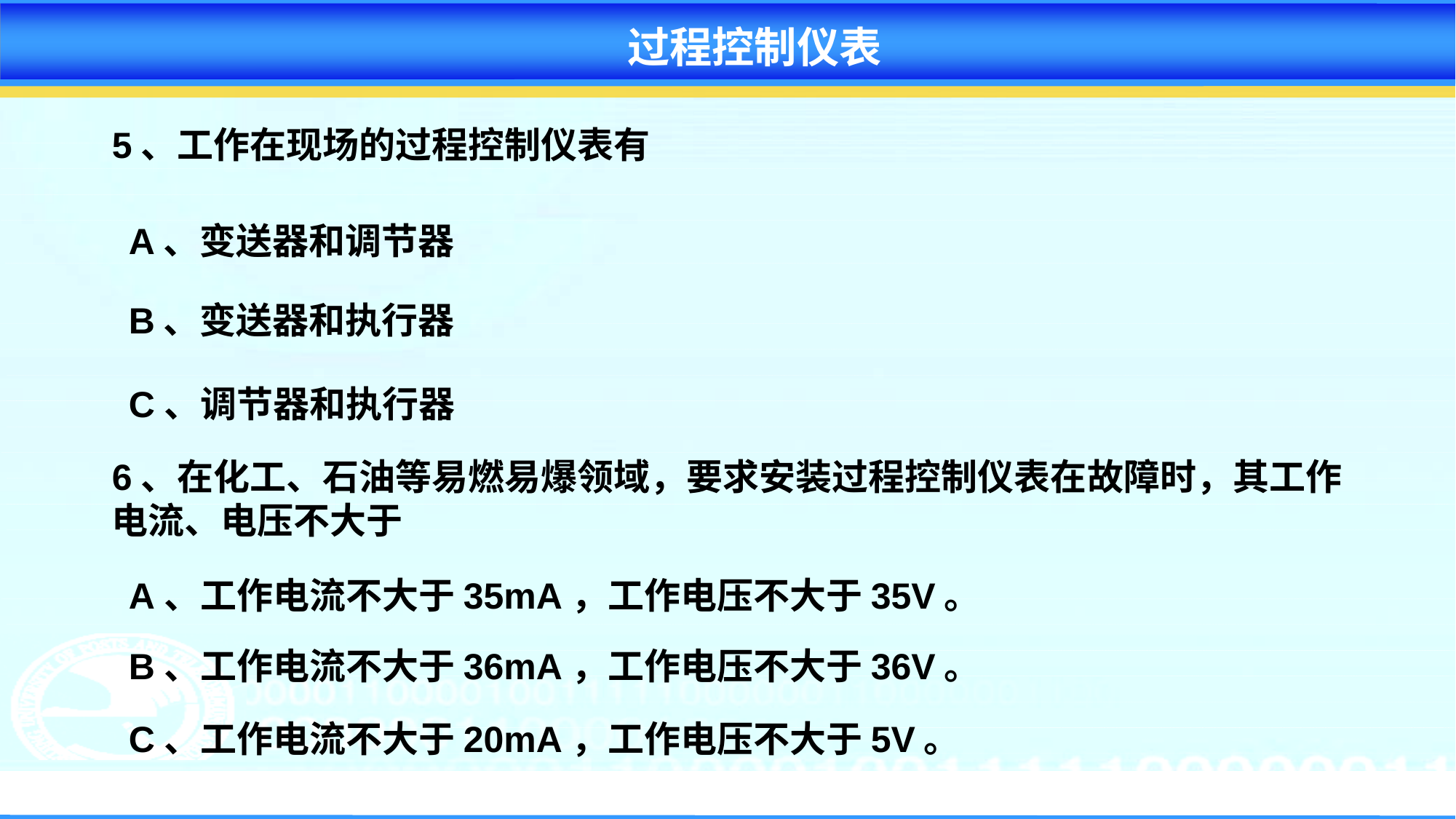

过程控制仪表
5、工作在现场的过程控制仪表有
A、变送器和调节器
B、变送器和执行器
C、调节器和执行器
6、在化工、石油等易燃易爆领域，要求安装过程控制仪表在故障时，其工作电流、电压不大于
A、工作电流不大于35mA，工作电压不大于35V。
B、工作电流不大于36mA，工作电压不大于36V。
C、工作电流不大于20mA，工作电压不大于5V。